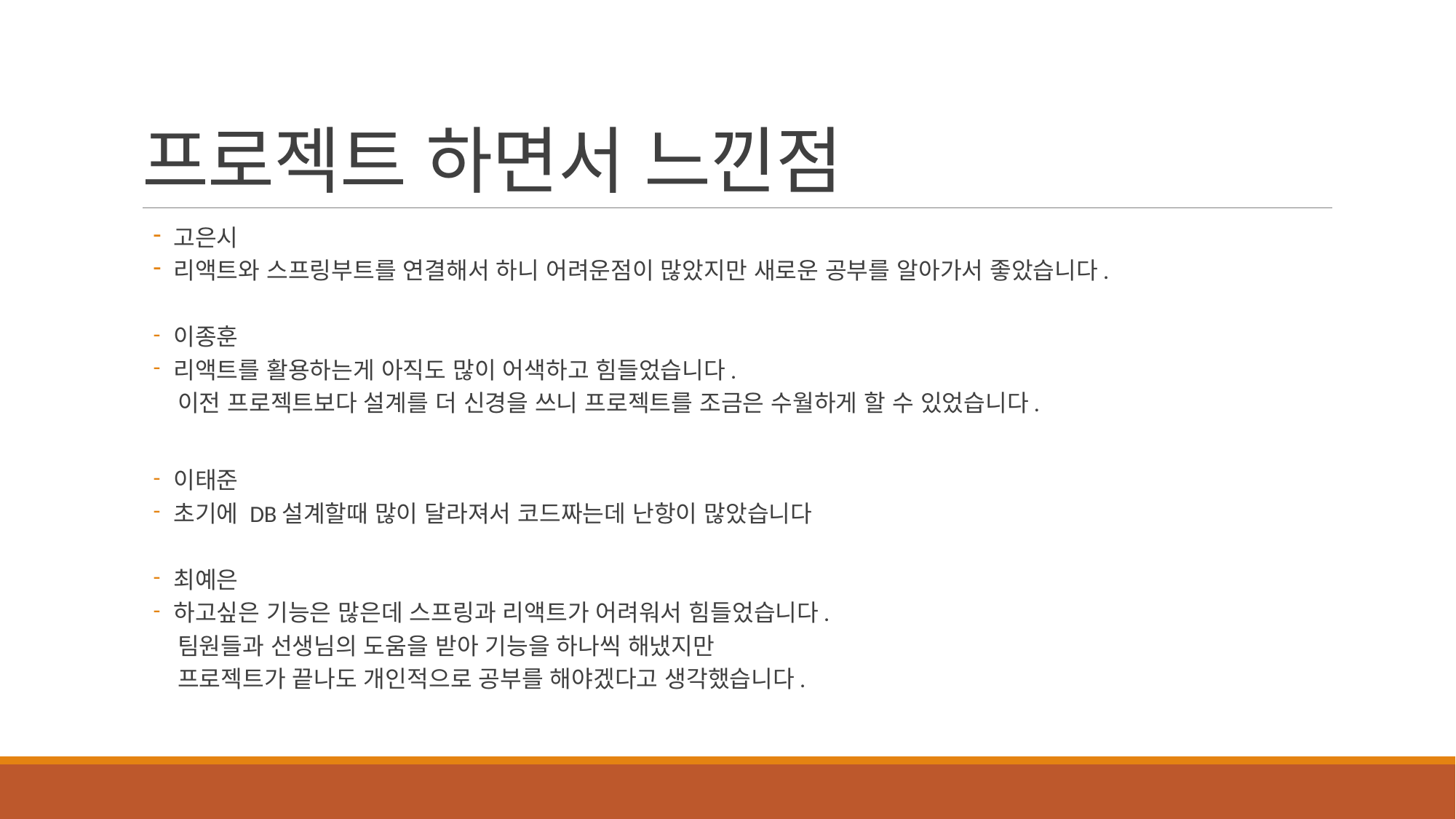

# 프로젝트 하면서 느낀점
고은시
리액트와 스프링부트를 연결해서 하니 어려운점이 많았지만 새로운 공부를 알아가서 좋았습니다.

이종훈
리액트를 활용하는게 아직도 많이 어색하고 힘들었습니다.
   이전 프로젝트보다 설계를 더 신경을 쓰니 프로젝트를 조금은 수월하게 할 수 있었습니다.

이태준
초기에 DB설계할때 많이 달라져서 코드짜는데 난항이 많았습니다

최예은
하고싶은 기능은 많은데 스프링과 리액트가 어려워서 힘들었습니다.
   팀원들과 선생님의 도움을 받아 기능을 하나씩 해냈지만
   프로젝트가 끝나도 개인적으로 공부를 해야겠다고 생각했습니다.